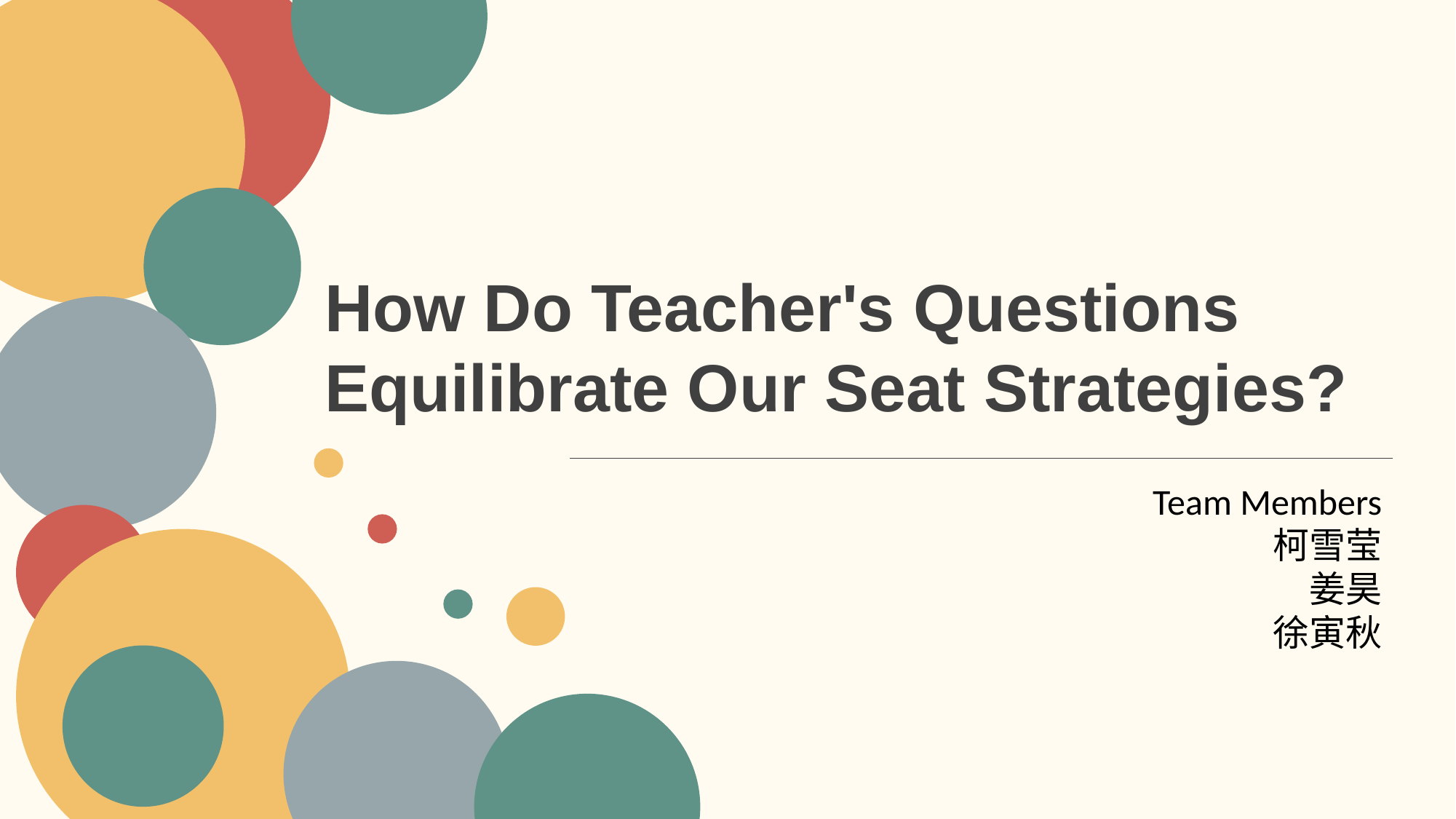

How Do Teacher's Questions Equilibrate Our Seat Strategies?

Team Members
柯雪莹
姜昊
徐寅秋